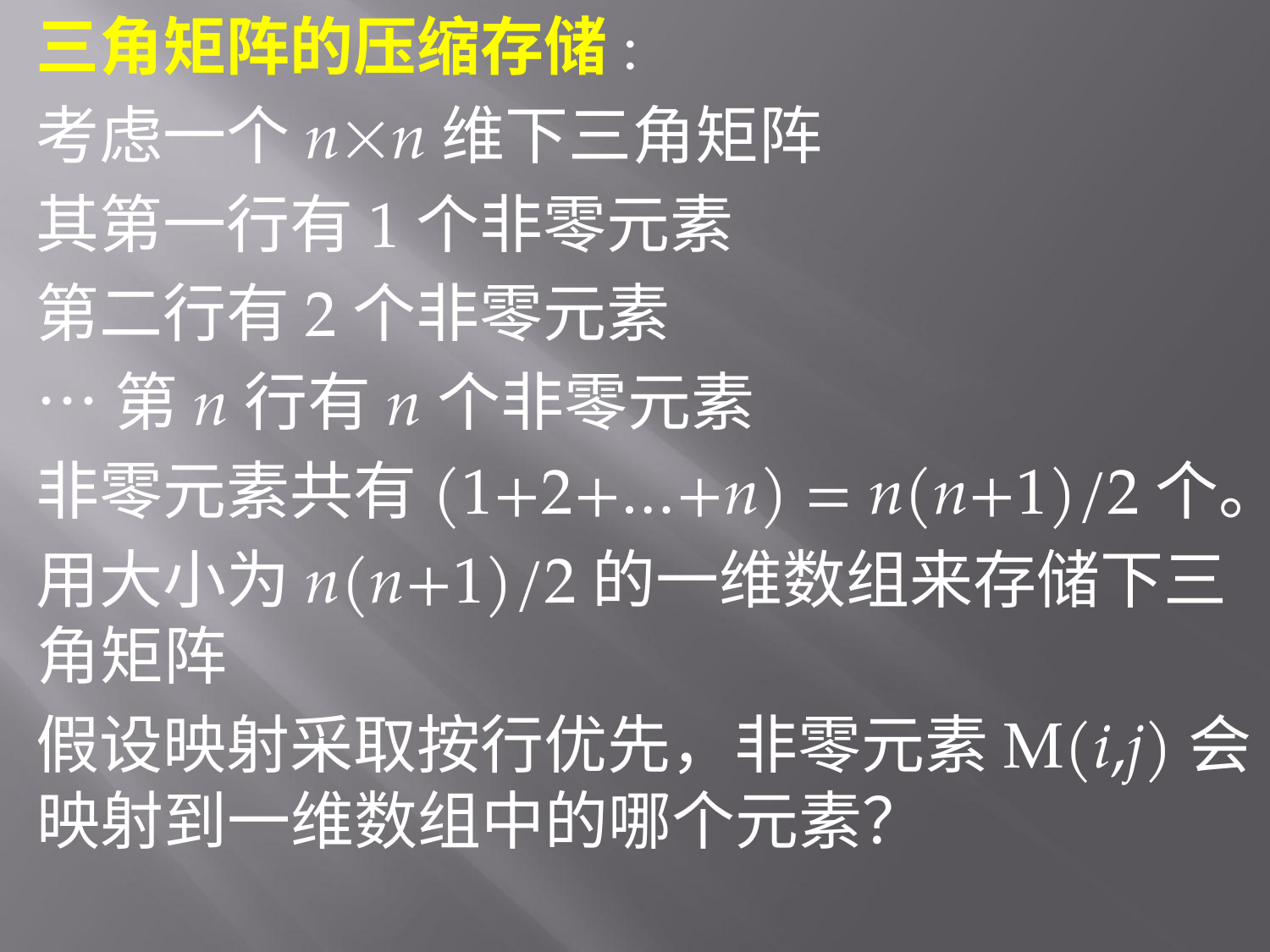

三角矩阵的压缩存储:
考虑一个n×n维下三角矩阵
其第一行有1个非零元素
第二行有2个非零元素
…第n行有n个非零元素
非零元素共有(1+2+…+n) = n(n+1)/2个。
用大小为n(n+1)/2的一维数组来存储下三角矩阵
假设映射采取按行优先，非零元素M(i,j)会映射到一维数组中的哪个元素？